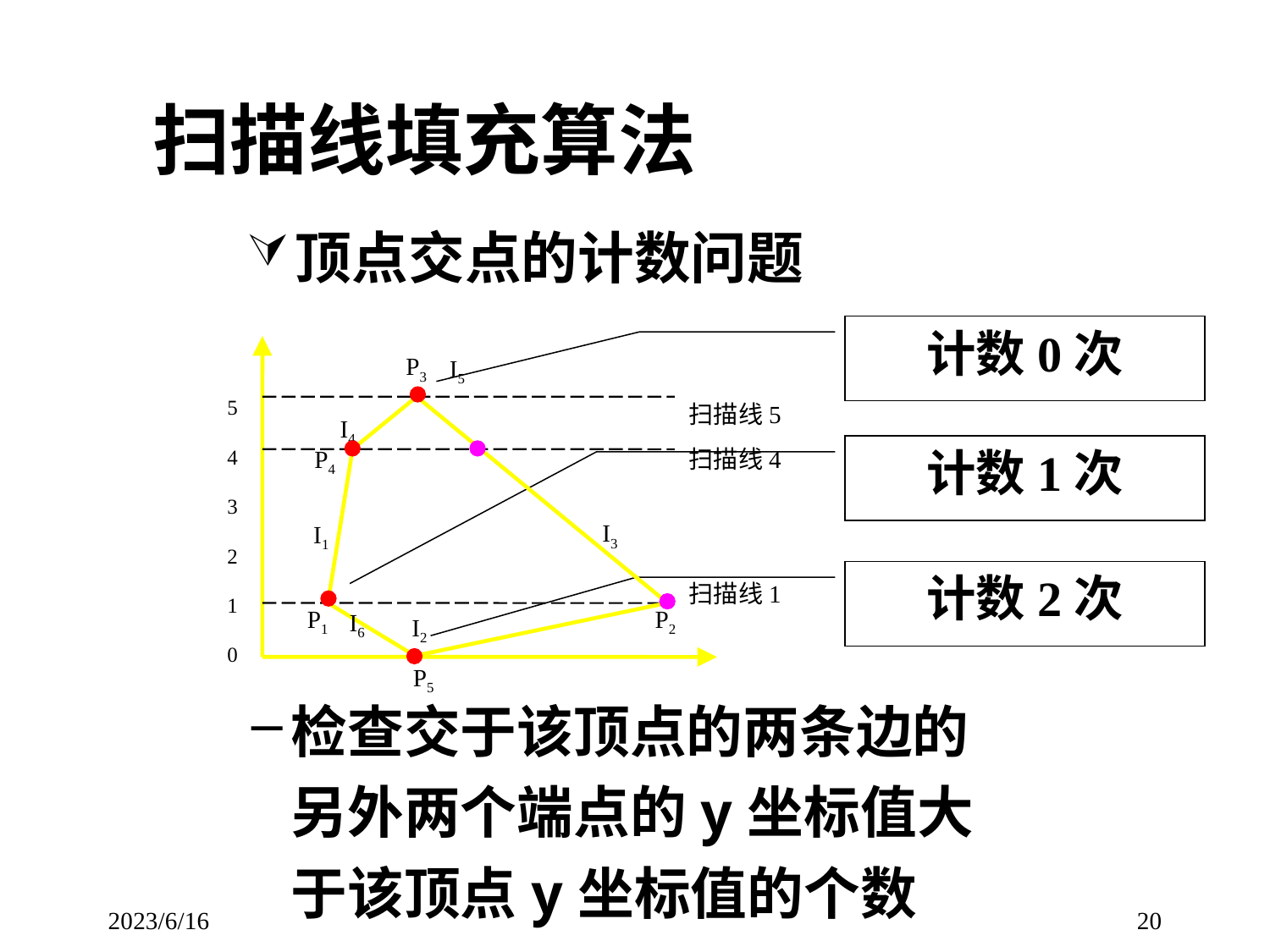

# 扫描线填充算法
顶点交点的计数问题
计数0次

P3
I5
5
4
3
2
1
0
扫描线5
扫描线4

扫描线1

I4
计数1次
P4

I3
I1
计数2次

P2
P1
I6

I2

P5

检查交于该顶点的两条边的另外两个端点的y坐标值大于该顶点y坐标值的个数
2023/6/16
20